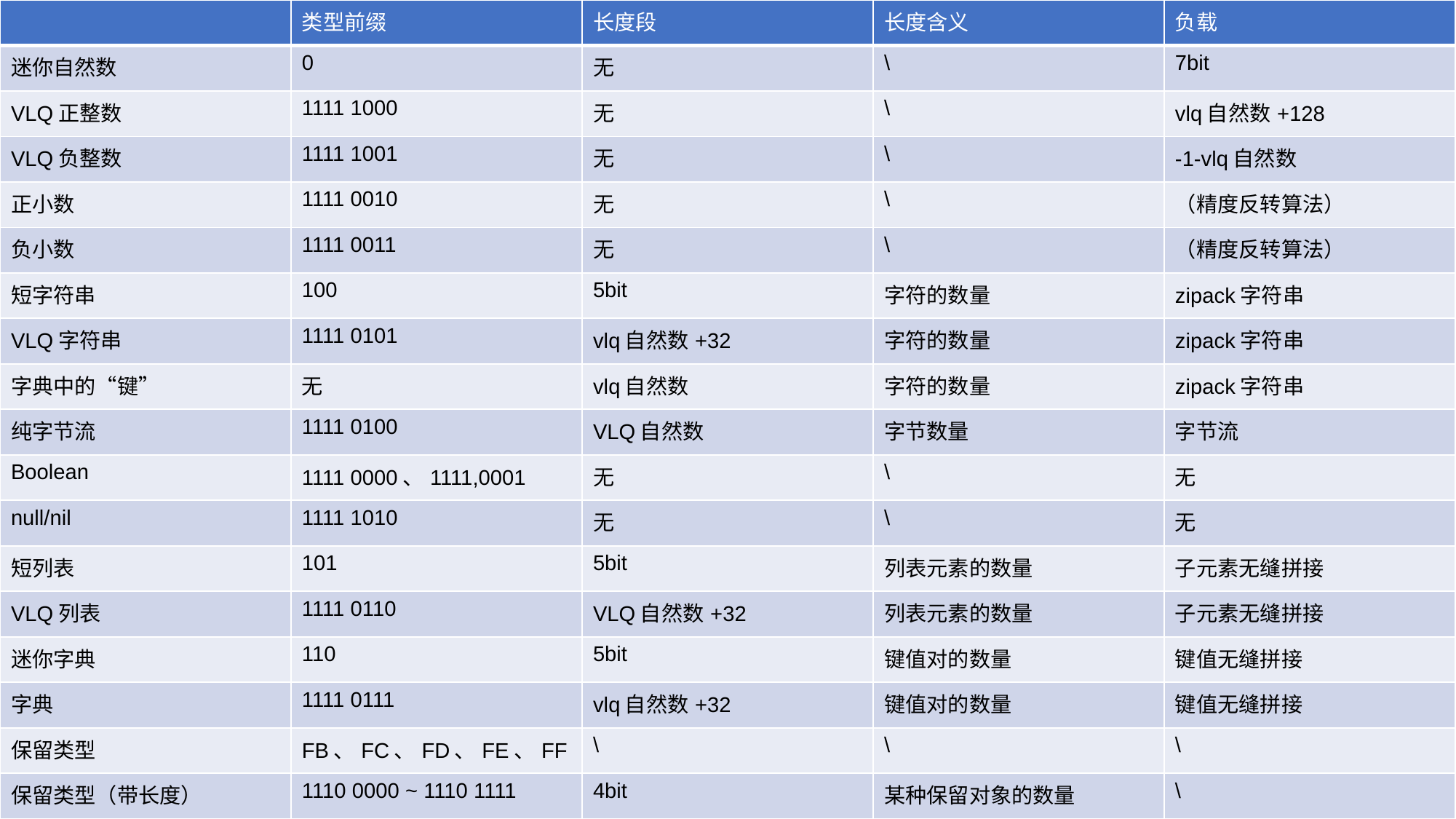

|  | 类型前缀 | 长度段 | 长度含义 | 负载 |
| --- | --- | --- | --- | --- |
| 迷你自然数 | 0 | 无 | \ | 7bit |
| VLQ正整数 | 1111 1000 | 无 | \ | vlq自然数+128 |
| VLQ负整数 | 1111 1001 | 无 | \ | -1-vlq自然数 |
| 正小数 | 1111 0010 | 无 | \ | （精度反转算法） |
| 负小数 | 1111 0011 | 无 | \ | （精度反转算法） |
| 短字符串 | 100 | 5bit | 字符的数量 | zipack字符串 |
| VLQ字符串 | 1111 0101 | vlq自然数+32 | 字符的数量 | zipack字符串 |
| 字典中的“键” | 无 | vlq自然数 | 字符的数量 | zipack字符串 |
| 纯字节流 | 1111 0100 | VLQ自然数 | 字节数量 | 字节流 |
| Boolean | 1111 0000、1111,0001 | 无 | \ | 无 |
| null/nil | 1111 1010 | 无 | \ | 无 |
| 短列表 | 101 | 5bit | 列表元素的数量 | 子元素无缝拼接 |
| VLQ列表 | 1111 0110 | VLQ自然数+32 | 列表元素的数量 | 子元素无缝拼接 |
| 迷你字典 | 110 | 5bit | 键值对的数量 | 键值无缝拼接 |
| 字典 | 1111 0111 | vlq自然数+32 | 键值对的数量 | 键值无缝拼接 |
| 保留类型 | FB、FC、FD、FE、FF | \ | \ | \ |
| 保留类型（带长度） | 1110 0000 ~ 1110 1111 | 4bit | 某种保留对象的数量 | \ |